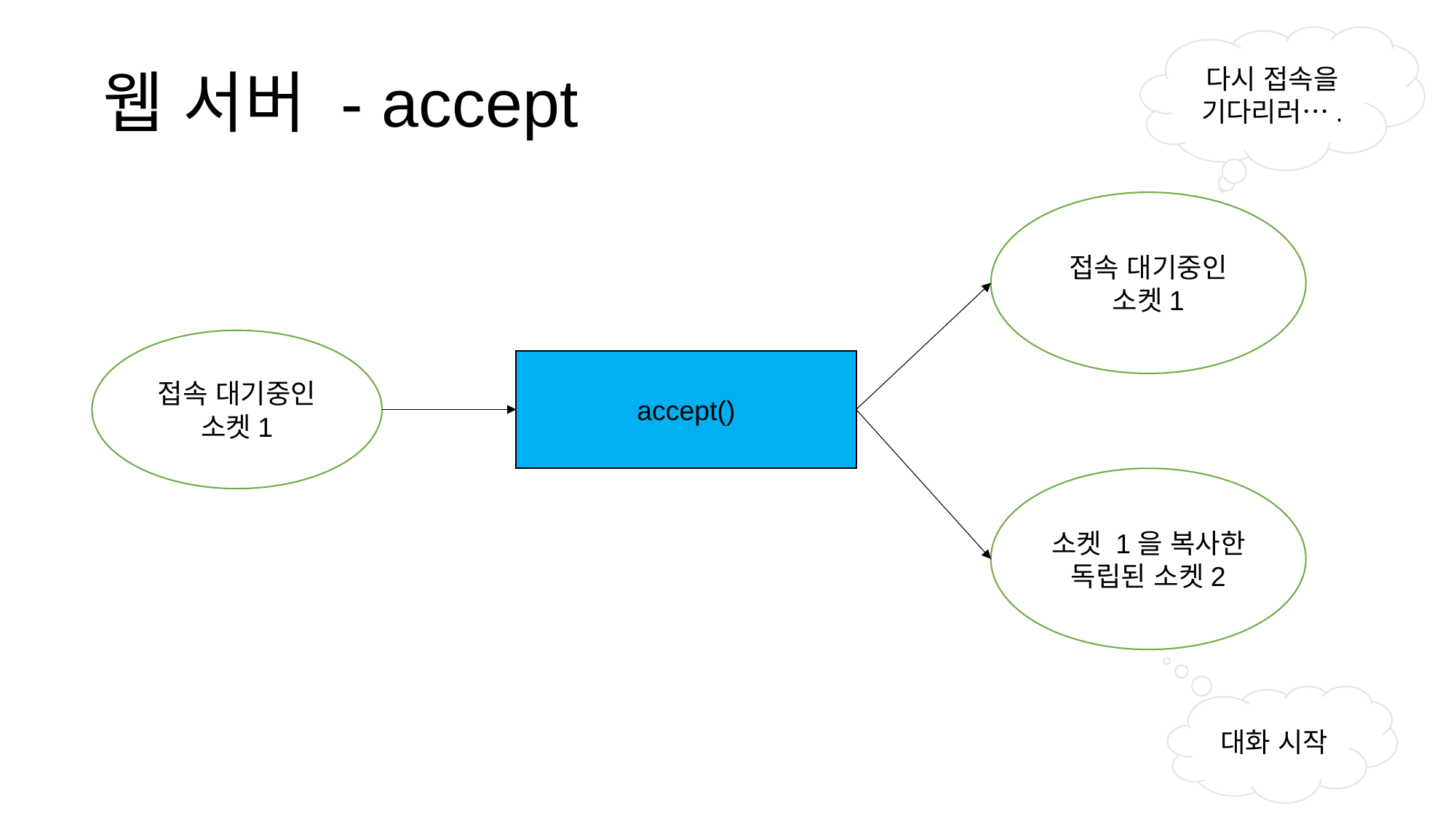

# 웹 서버 - accept
다시 접속을 기다리러….
접속 대기중인 소켓1
접속 대기중인 소켓1
accept()
소켓 1을 복사한 독립된 소켓2
대화 시작